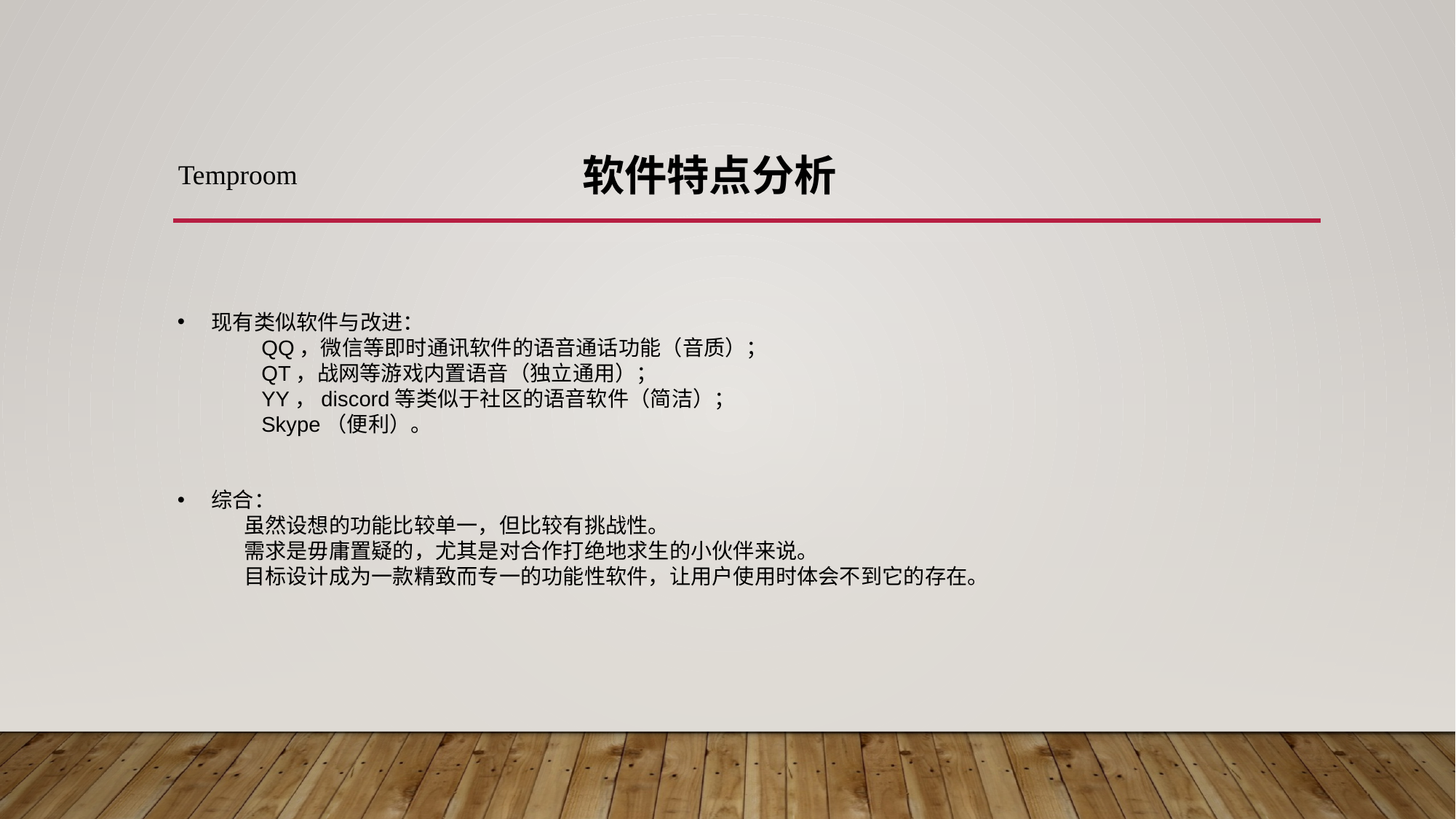

软件特点分析
Temproom

现有类似软件与改进：
              QQ，微信等即时通讯软件的语音通话功能（音质）；
              QT，战网等游戏内置语音（独立通用）；
              YY，discord等类似于社区的语音软件（简洁）；
              Skype（便利）。

综合：
             虽然设想的功能比较单一，但比较有挑战性。
             需求是毋庸置疑的，尤其是对合作打绝地求生的小伙伴来说。
             目标设计成为一款精致而专一的功能性软件，让用户使用时体会不到它的存在。